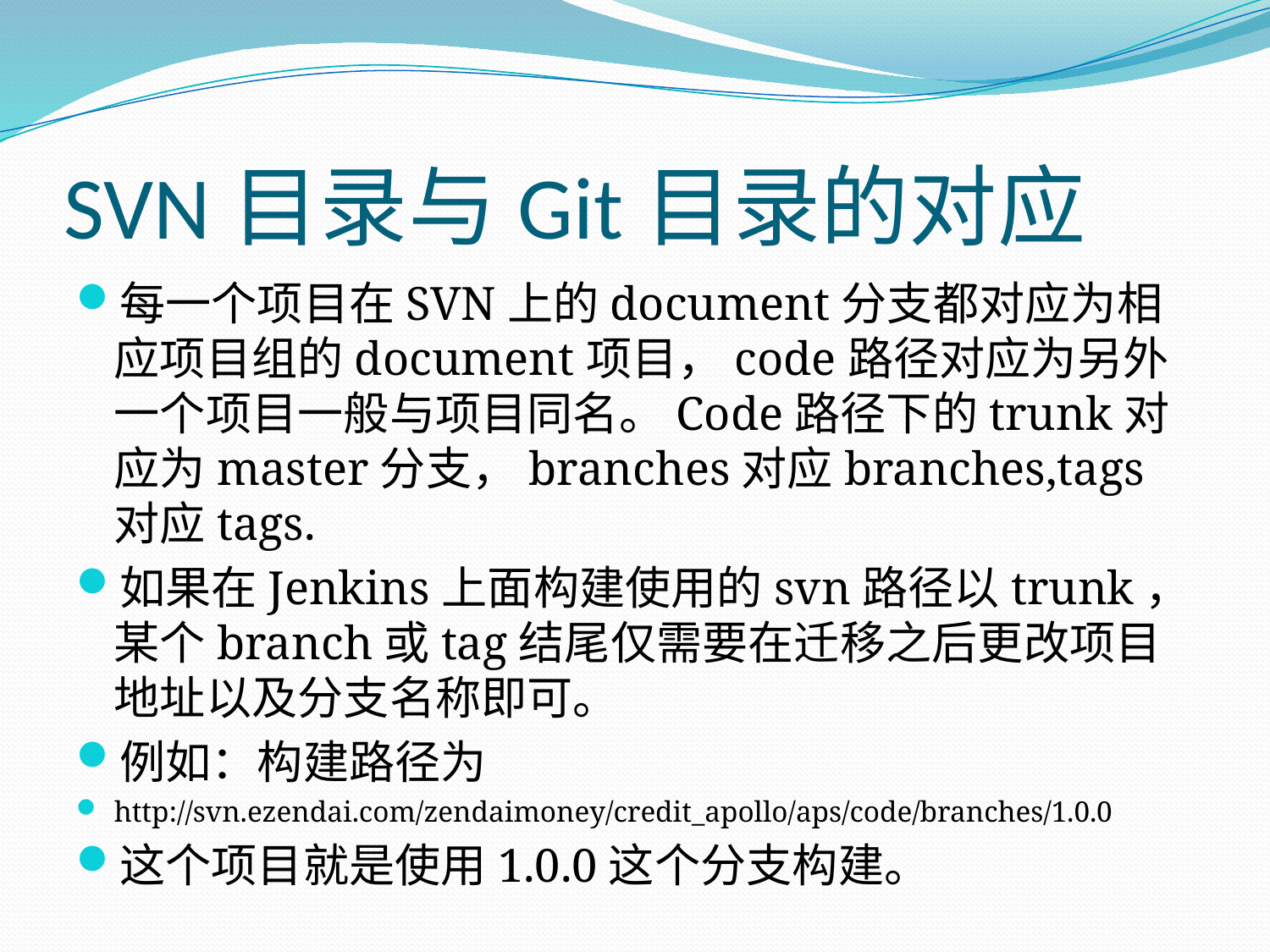

# SVN目录与Git目录的对应
每一个项目在SVN上的document分支都对应为相应项目组的document项目，code路径对应为另外一个项目一般与项目同名。Code路径下的trunk对应为master分支，branches对应branches,tags对应tags.
如果在Jenkins上面构建使用的svn路径以trunk，某个branch或tag结尾仅需要在迁移之后更改项目地址以及分支名称即可。
例如：构建路径为
http://svn.ezendai.com/zendaimoney/credit_apollo/aps/code/branches/1.0.0
这个项目就是使用1.0.0这个分支构建。